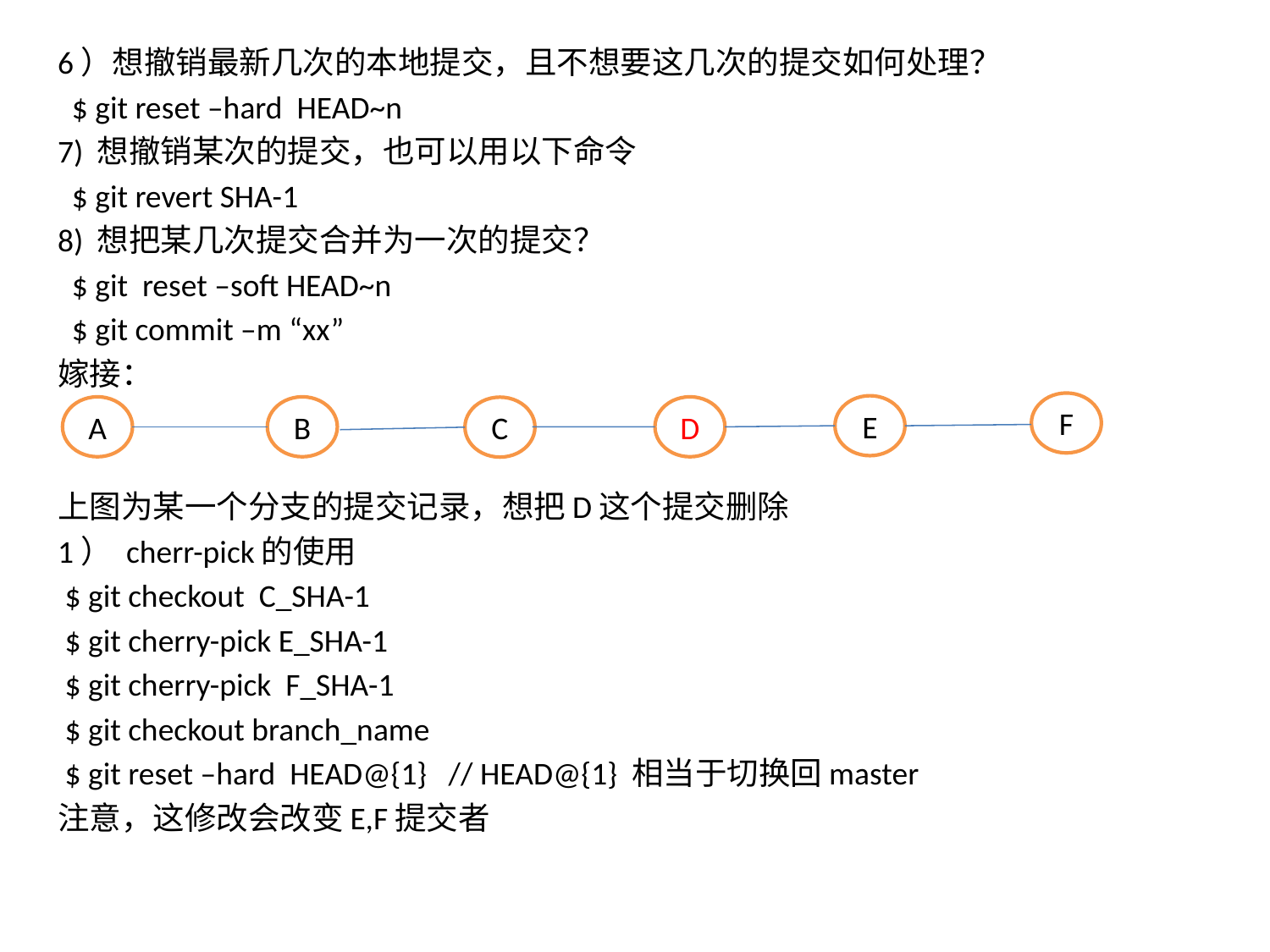

6）想撤销最新几次的本地提交，且不想要这几次的提交如何处理？
  $ git reset –hard  HEAD~n
7) 想撤销某次的提交，也可以用以下命令
  $ git revert SHA-1
8) 想把某几次提交合并为一次的提交？
  $ git  reset –soft HEAD~n
  $ git commit –m “xx”
嫁接：

上图为某一个分支的提交记录，想把D这个提交删除
1） cherr-pick的使用
 $ git checkout  C_SHA-1
 $ git cherry-pick E_SHA-1
 $ git cherry-pick  F_SHA-1
 $ git checkout branch_name
 $ git reset –hard  HEAD@{1}   // HEAD@{1} 相当于切换回master
注意，这修改会改变E,F提交者

F
E
A
B
D
C